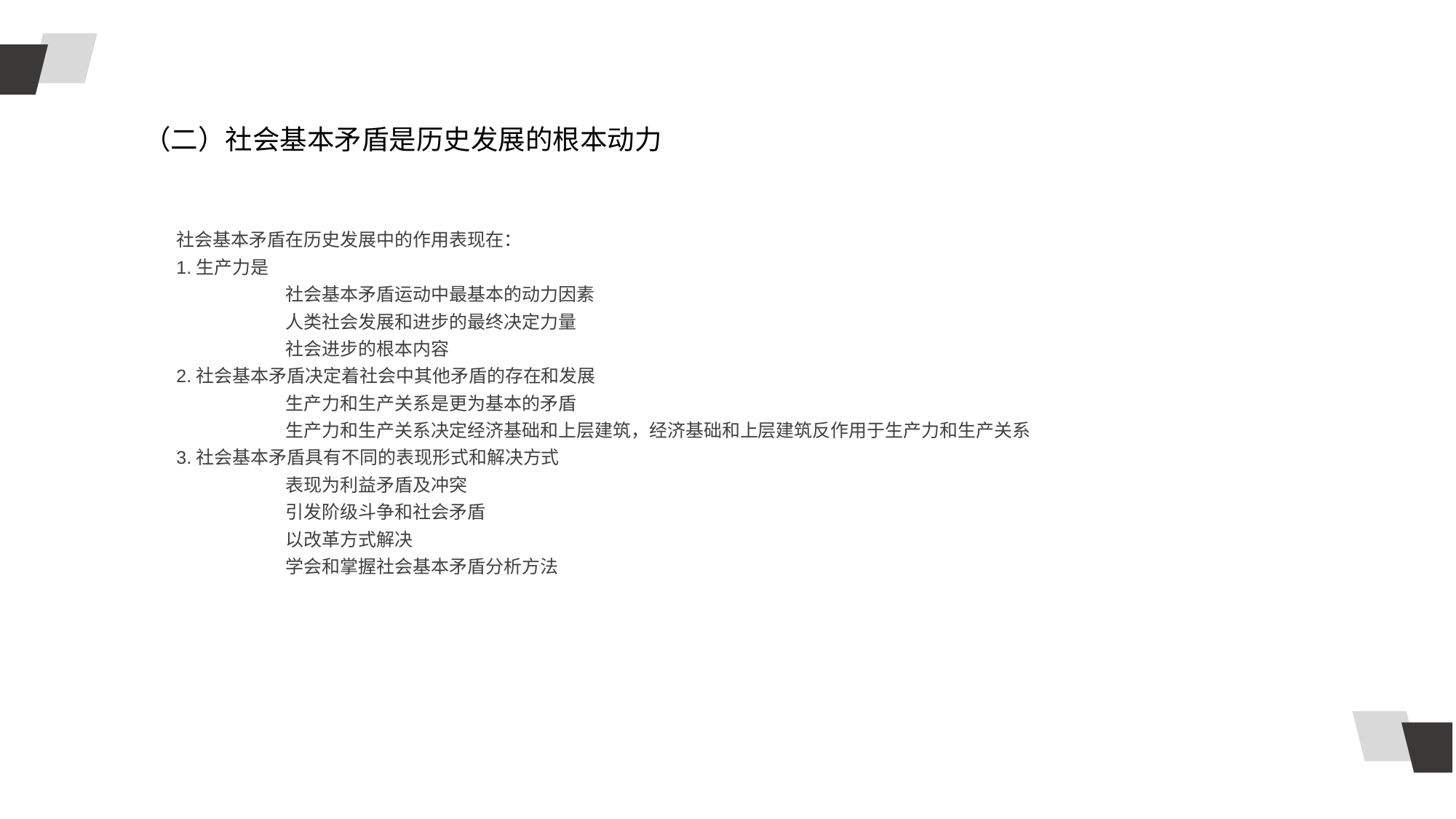

（二）社会基本矛盾是历史发展的根本动力
社会基本矛盾在历史发展中的作用表现在：
1.生产力是
	社会基本矛盾运动中最基本的动力因素
	人类社会发展和进步的最终决定力量
	社会进步的根本内容
2.社会基本矛盾决定着社会中其他矛盾的存在和发展
	生产力和生产关系是更为基本的矛盾
	生产力和生产关系决定经济基础和上层建筑，经济基础和上层建筑反作用于生产力和生产关系
3.社会基本矛盾具有不同的表现形式和解决方式
	表现为利益矛盾及冲突
	引发阶级斗争和社会矛盾
	以改革方式解决
	学会和掌握社会基本矛盾分析方法